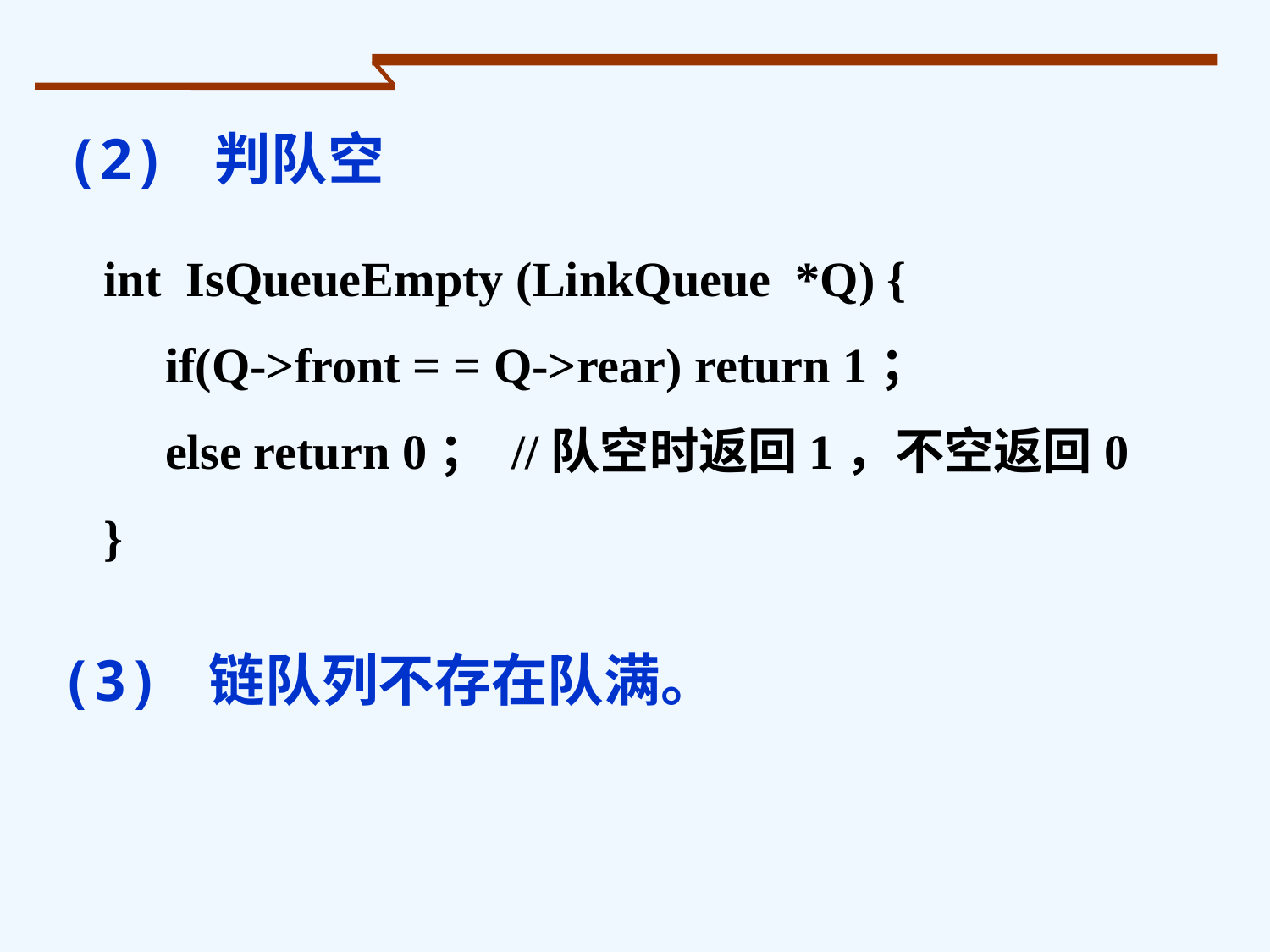

(2) 判队空
int  IsQueueEmpty (LinkQueue  *Q) {
     if(Q->front = = Q->rear) return 1；
     else return 0； //队空时返回1，不空返回0
}
(3) 链队列不存在队满。